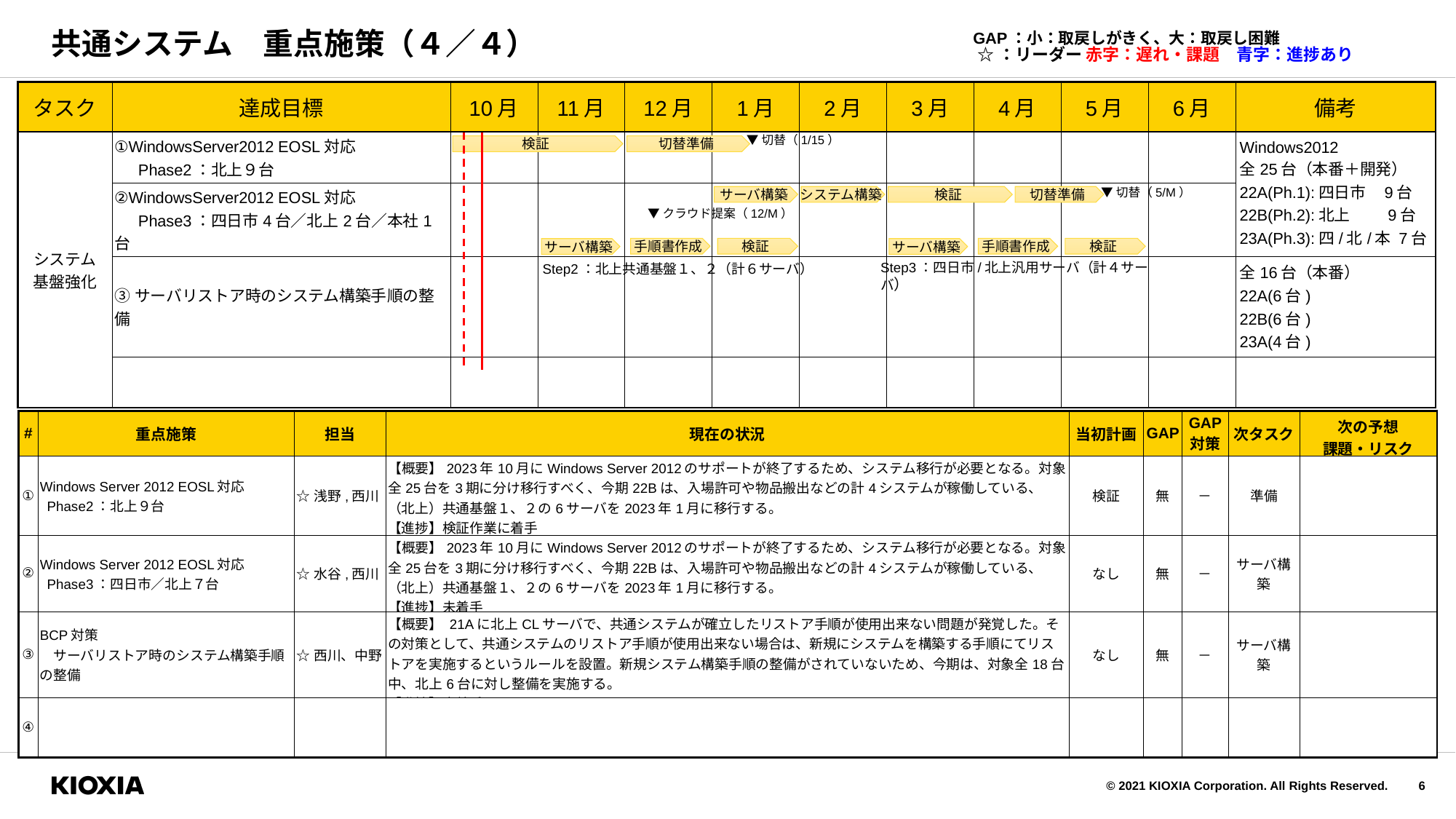

# 共通システム　重点施策（４／４）
GAP：小：取戻しがきく、大：取戻し困難
☆：リーダー 赤字：遅れ・課題　青字：進捗あり
| タスク | 達成目標 | 10月 | 11月 | 12月 | 1月 | 2月 | 3月 | 4月 | 5月 | 6月 | 備考 |
| --- | --- | --- | --- | --- | --- | --- | --- | --- | --- | --- | --- |
| システム 基盤強化 | ①WindowsServer2012 EOSL対応 　 Phase2：北上９台 |  |  |  |  |  |  |  |  |  | Windows2012 全25台（本番＋開発） 22A(Ph.1):四日市 9台 22B(Ph.2):北上　 9台 23A(Ph.3):四/北/本 7台 |
|  | ②WindowsServer2012 EOSL対応 　 Phase3：四日市4台／北上2台／本社1台 |  |  |  |  |  |  |  |  |  |  |
|  | ③サーバリストア時のシステム構築手順の整備 |  |  |  |  |  |  |  |  |  | 全16台（本番） 22A(6台) 22B(6台) 23A(4台) |
|  |  |  |  |  |  |  |  |  |  |  |  |
▼切替（1/15）
検証
切替準備
▼切替（5/M）
サーバ構築
システム構築
検証
切替準備
▼クラウド提案（12/M）
手順書作成
検証
手順書作成
検証
サーバ構築
サーバ構築
Step3：四日市/北上汎用サーバ（計４サーバ）
Step2：北上共通基盤１、２（計６サーバ）
| # | 重点施策 | 担当 | 現在の状況 | 当初計画 | GAP | GAP 対策 | 次タスク | 次の予想 課題・リスク |
| --- | --- | --- | --- | --- | --- | --- | --- | --- |
| ① | Windows Server 2012 EOSL対応 Phase2：北上９台 | ☆浅野,西川 | 【概要】2023年10月にWindows Server 2012のサポートが終了するため、システム移行が必要となる。対象全25台を3期に分け移行すべく、今期22Bは、入場許可や物品搬出などの計4システムが稼働している、（北上）共通基盤１、２の6サーバを2023年1月に移行する。 【進捗】検証作業に着手 | 検証 | 無 | － | 準備 |  |
| ② | Windows Server 2012 EOSL対応 Phase3：四日市／北上７台 | ☆水谷,西川 | 【概要】2023年10月にWindows Server 2012のサポートが終了するため、システム移行が必要となる。対象全25台を3期に分け移行すべく、今期22Bは、入場許可や物品搬出などの計4システムが稼働している、（北上）共通基盤１、２の6サーバを2023年1月に移行する。 【進捗】未着手 | なし | 無 | － | サーバ構築 |  |
| ③ | BCP対策 　サーバリストア時のシステム構築手順の整備 | ☆西川、中野 | 【概要】 21Aに北上CLサーバで、共通システムが確立したリストア手順が使用出来ない問題が発覚した。その対策として、共通システムのリストア手順が使用出来ない場合は、新規にシステムを構築する手順にてリストアを実施するというルールを設置。新規システム構築手順の整備がされていないため、今期は、対象全18台中、北上6台に対し整備を実施する。 【進捗】未着手 | なし | 無 | － | サーバ構築 |  |
| ④ |  |  |  |  |  |  |  |  |